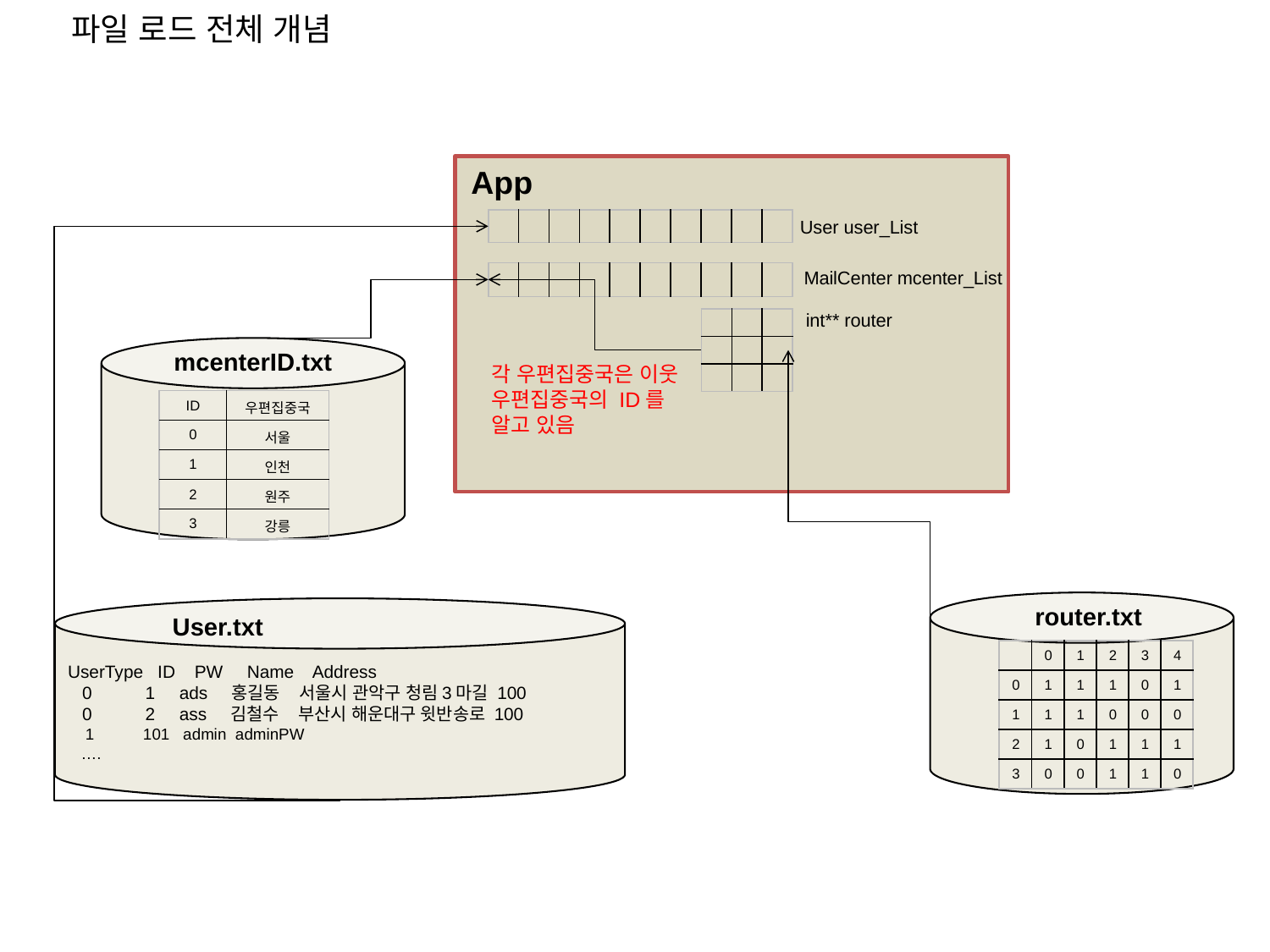

파일 로드 전체 개념

App
User user_List
|  |  |  |  |  |  |  |  |  |  |
| --- | --- | --- | --- | --- | --- | --- | --- | --- | --- |
MailCenter mcenter_List
|  |  |  |  |  |  |  |  |  |  |
| --- | --- | --- | --- | --- | --- | --- | --- | --- | --- |
int** router
|  |  |  |
| --- | --- | --- |
|  |  |  |
|  |  |  |

mcenterID.txt
각 우편집중국은 이웃
우편집중국의 ID를
알고 있음
| ID | 우편집중국 |
| --- | --- |
| 0 | 서울 |
| 1 | 인천 |
| 2 | 원주 |
| 3 | 강릉 |

router.txt

UserType   ID    PW     Name    Address
   0           1     ads    홍길동    서울시 관악구 청림3마길 100
   0           2     ass    김철수    부산시 해운대구 윗반송로 100
    1           101   admin  adminPW
   ….

User.txt
|  | 0 | 1 | 2 | 3 | 4 |
| --- | --- | --- | --- | --- | --- |
| 0 | 1 | 1 | 1 | 0 | 1 |
| 1 | 1 | 1 | 0 | 0 | 0 |
| 2 | 1 | 0 | 1 | 1 | 1 |
| 3 | 0 | 0 | 1 | 1 | 0 |